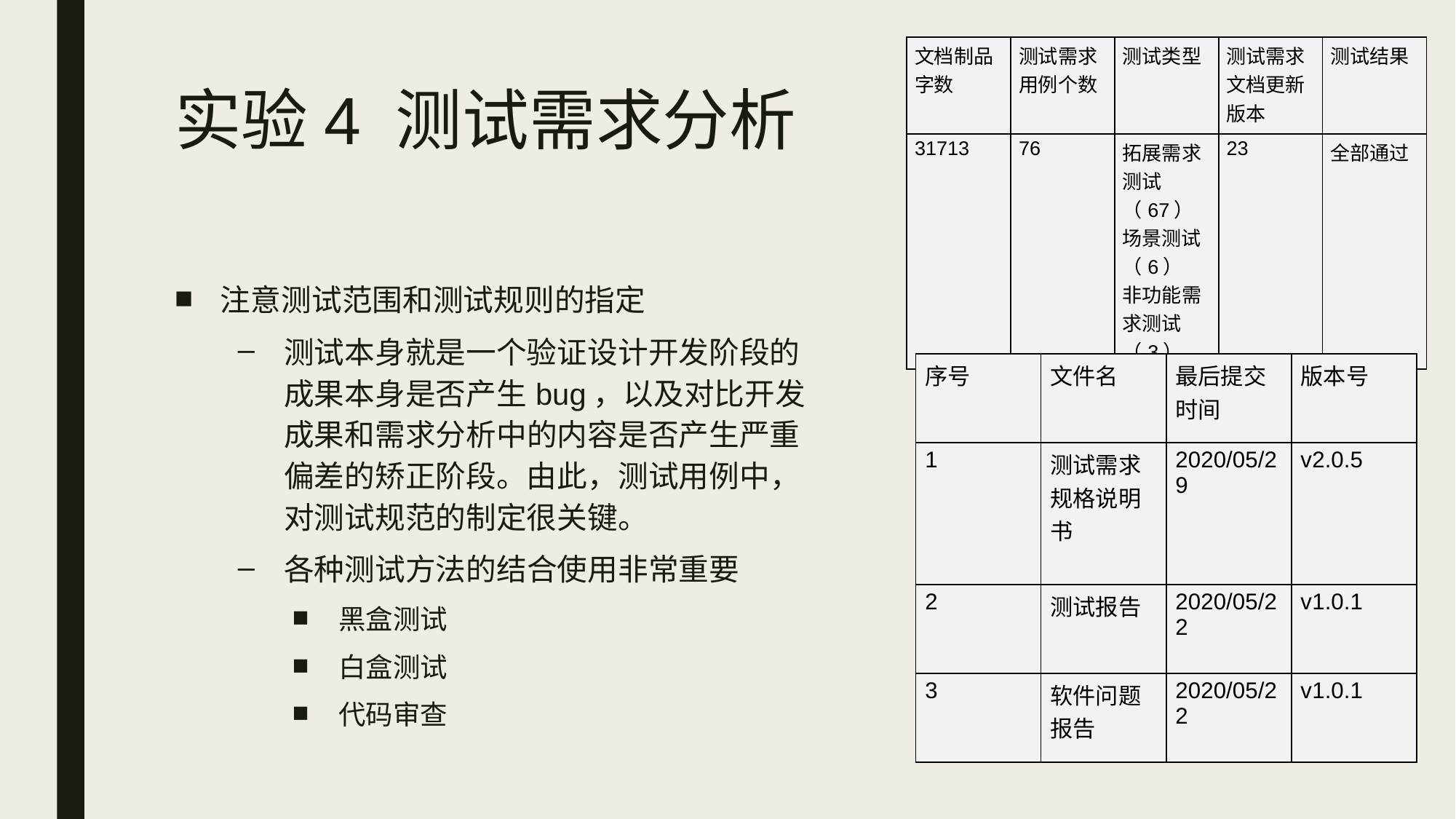

| 文档制品字数 | 测试需求用例个数 | 测试类型 | 测试需求文档更新版本 | 测试结果 |
| --- | --- | --- | --- | --- |
| 31713 | 76 | 拓展需求测试（67） 场景测试（6） 非功能需求测试（3） | 23 | 全部通过 |
# 实验4 测试需求分析
注意测试范围和测试规则的指定
测试本身就是一个验证设计开发阶段的成果本身是否产生bug，以及对比开发成果和需求分析中的内容是否产生严重偏差的矫正阶段。由此，测试用例中，对测试规范的制定很关键。
各种测试方法的结合使用非常重要
黑盒测试
白盒测试
代码审查

| 序号 | 文件名 | 最后提交时间 | 版本号 |
| --- | --- | --- | --- |
| 1 | 测试需求规格说明书 | 2020/05/29 | v2.0.5 |
| 2 | 测试报告 | 2020/05/22 | v1.0.1 |
| 3 | 软件问题报告 | 2020/05/22 | v1.0.1 |